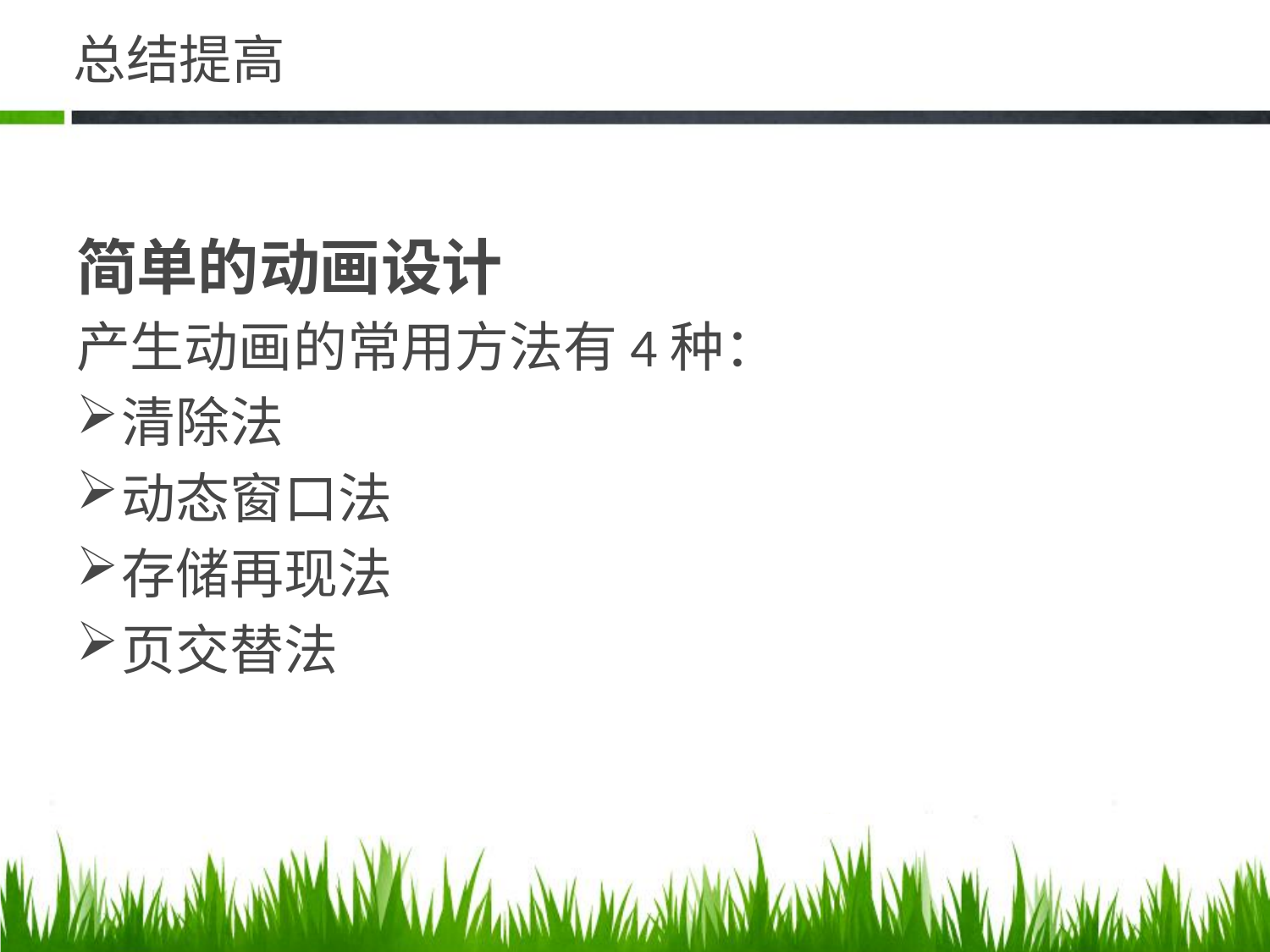

# 总结提高
简单的动画设计
产生动画的常用方法有4种：
清除法
动态窗口法
存储再现法
页交替法